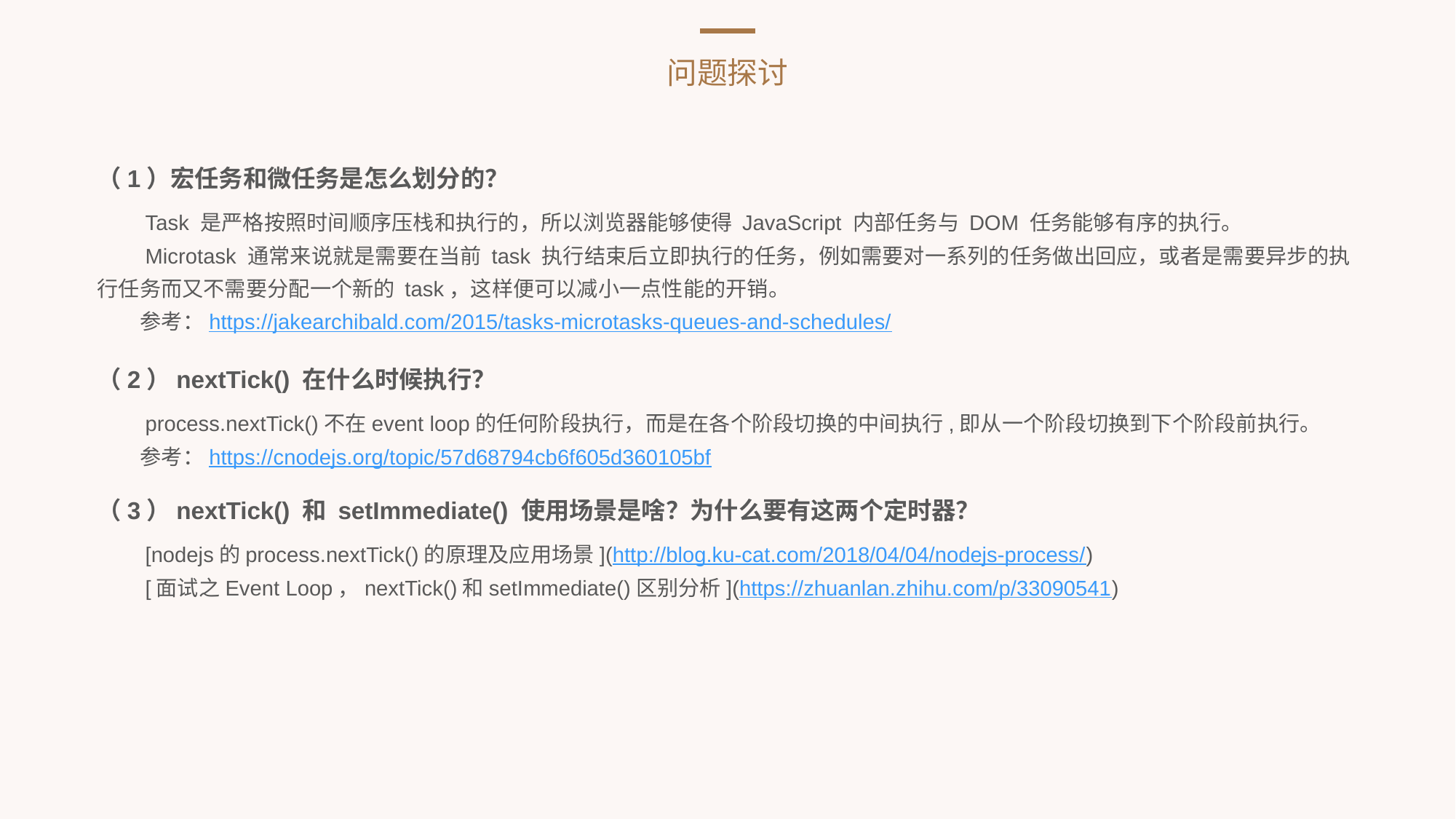

问题探讨
（1）宏任务和微任务是怎么划分的？
        Task 是严格按照时间顺序压栈和执行的，所以浏览器能够使得 JavaScript 内部任务与 DOM 任务能够有序的执行。
        Microtask 通常来说就是需要在当前 task 执行结束后立即执行的任务，例如需要对一系列的任务做出回应，或者是需要异步的执行任务而又不需要分配一个新的 task，这样便可以减小一点性能的开销。
        参考：https://jakearchibald.com/2015/tasks-microtasks-queues-and-schedules/
（2）nextTick() 在什么时候执行？
        process.nextTick()不在event loop的任何阶段执行，而是在各个阶段切换的中间执行,即从一个阶段切换到下个阶段前执行。
        参考：https://cnodejs.org/topic/57d68794cb6f605d360105bf
（3）nextTick() 和 setImmediate() 使用场景是啥？为什么要有这两个定时器？
        [nodejs的process.nextTick()的原理及应用场景](http://blog.ku-cat.com/2018/04/04/nodejs-process/)
        [面试之Event Loop，nextTick()和setImmediate()区别分析](https://zhuanlan.zhihu.com/p/33090541)